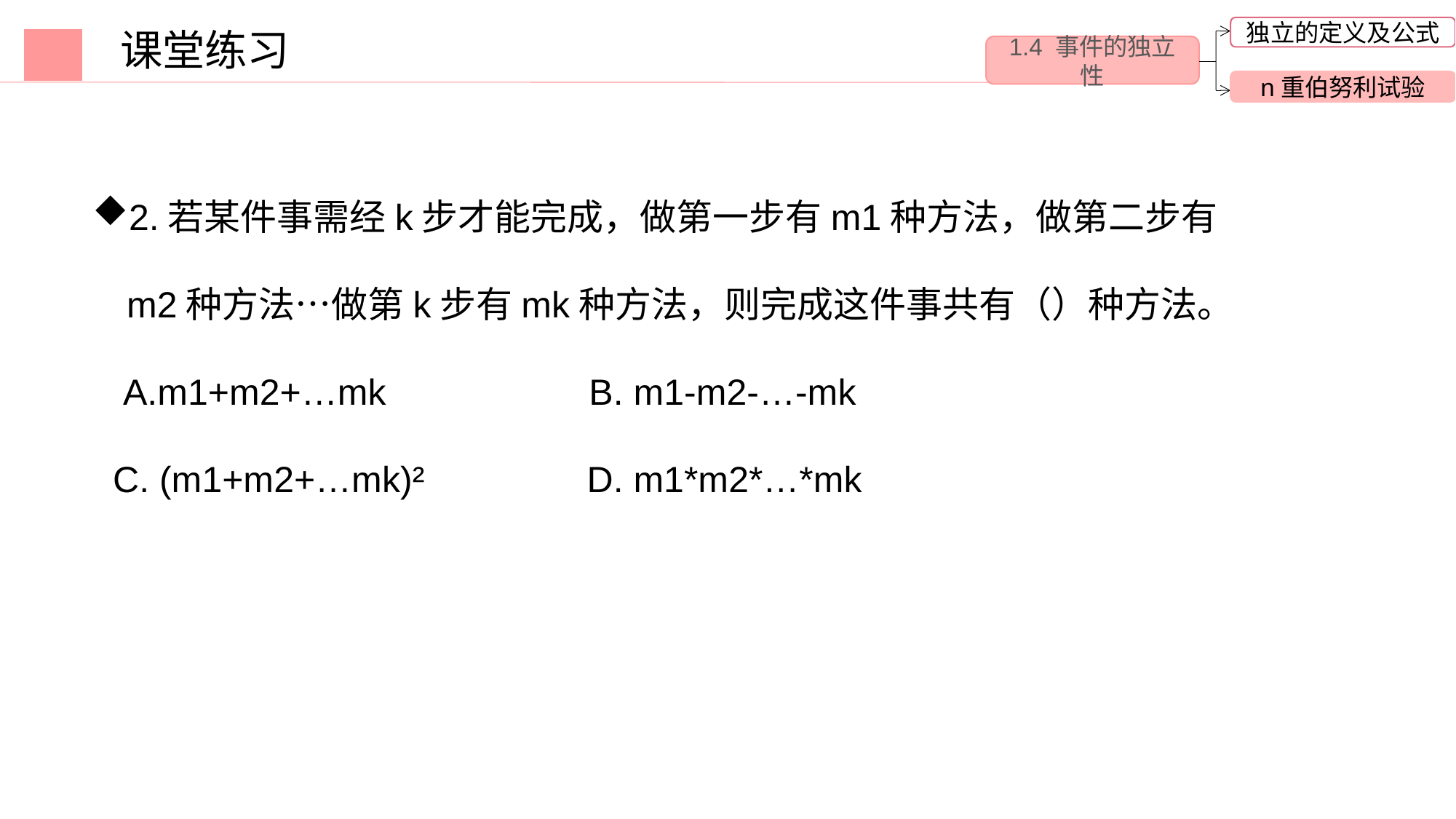

独立的定义及公式

1.4 事件的独立性
n重伯努利试验
课堂练习

2.若某件事需经k步才能完成，做第一步有m1种方法，做第二步有m2种方法…做第k步有mk种方法，则完成这件事共有（）种方法。
   A.m1+m2+…mk                    B. m1-m2-…-mk
  C. (m1+m2+…mk)²                D. m1*m2*…*mk